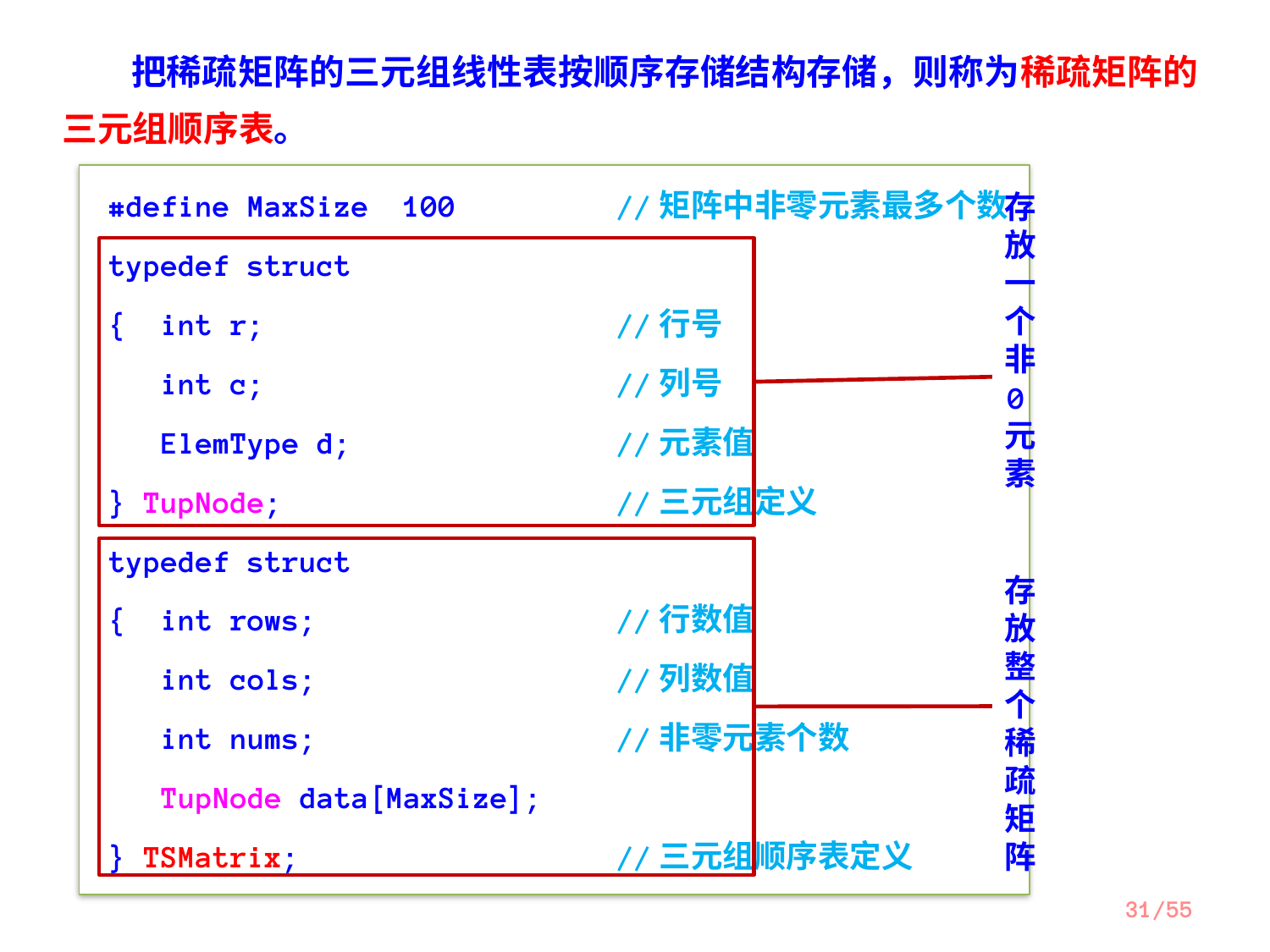

把稀疏矩阵的三元组线性表按顺序存储结构存储，则称为稀疏矩阵的三元组顺序表。
#define MaxSize  100  	//矩阵中非零元素最多个数
typedef struct
{  int r;            		//行号
   int c;            		//列号
   ElemType d;     		//元素值
} TupNode;          		//三元组定义
typedef struct
{  int rows;          	//行数值
   int cols;          	//列数值
   int nums;          	//非零元素个数
   TupNode data[MaxSize];
} TSMatrix;           	//三元组顺序表定义
存放一个非
0
元素

存放整个
稀疏矩阵
31/55